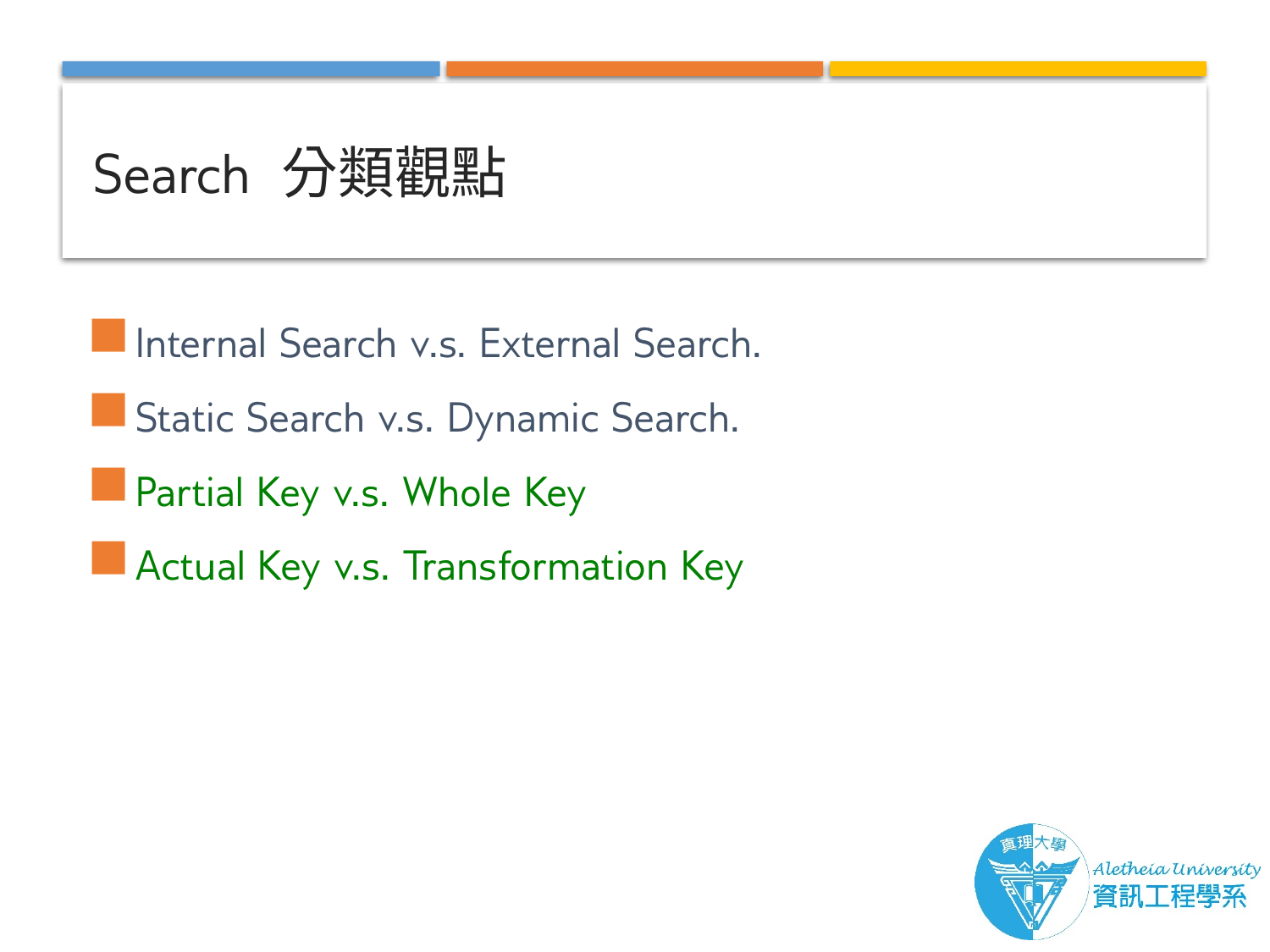

# Search 分類觀點
Internal Search v.s. External Search.
Static Search v.s. Dynamic Search.
Partial Key v.s. Whole Key
Actual Key v.s. Transformation Key